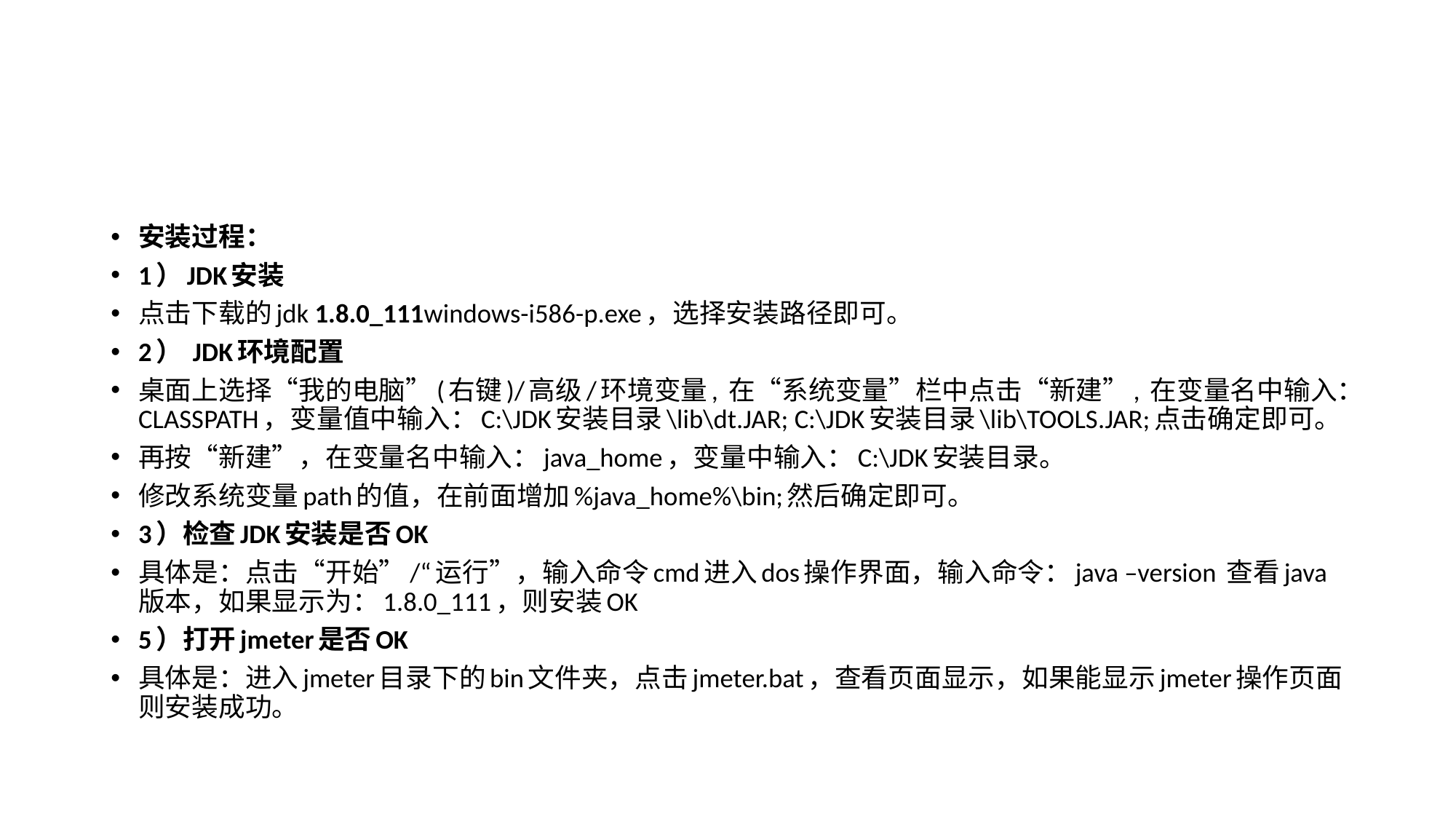

#
安装过程：
1）JDK安装
点击下载的jdk 1.8.0_111windows-i586-p.exe，选择安装路径即可。
2） JDK环境配置
桌面上选择“我的电脑”(右键)/高级/环境变量, 在“系统变量”栏中点击“新建”, 在变量名中输入：CLASSPATH，变量值中输入：C:\JDK安装目录\lib\dt.JAR; C:\JDK安装目录\lib\TOOLS.JAR;点击确定即可。
再按“新建”，在变量名中输入：java_home，变量中输入：C:\JDK安装目录。
修改系统变量path的值，在前面增加%java_home%\bin;然后确定即可。
3）检查JDK安装是否OK
具体是：点击“开始”/“运行”，输入命令cmd进入dos操作界面，输入命令：java –version 查看java版本，如果显示为：1.8.0_111，则安装OK
5）打开jmeter是否OK
具体是：进入jmeter目录下的bin文件夹，点击jmeter.bat，查看页面显示，如果能显示jmeter操作页面则安装成功。